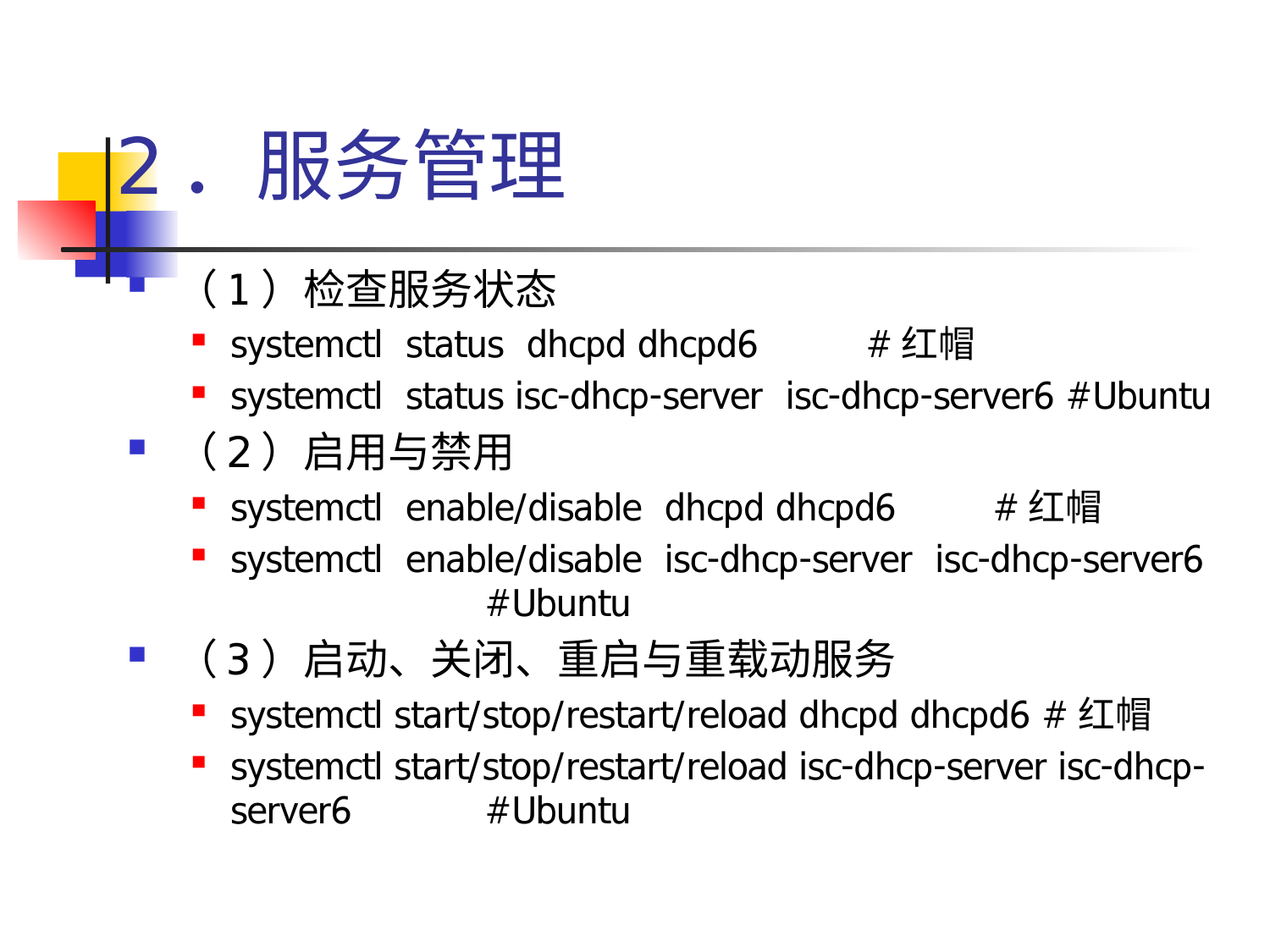

# 2．服务管理
（1）检查服务状态
systemctl  status  dhcpd dhcpd6 	#红帽
systemctl  status isc-dhcp-server  isc-dhcp-server6 #Ubuntu
（2）启用与禁用
systemctl  enable/disable  dhcpd dhcpd6	#红帽
systemctl  enable/disable  isc-dhcp-server  isc-dhcp-server6 		#Ubuntu
（3）启动、关闭、重启与重载动服务
systemctl start/stop/restart/reload dhcpd dhcpd6 #红帽
systemctl start/stop/restart/reload isc-dhcp-server isc-dhcp-server6 	#Ubuntu